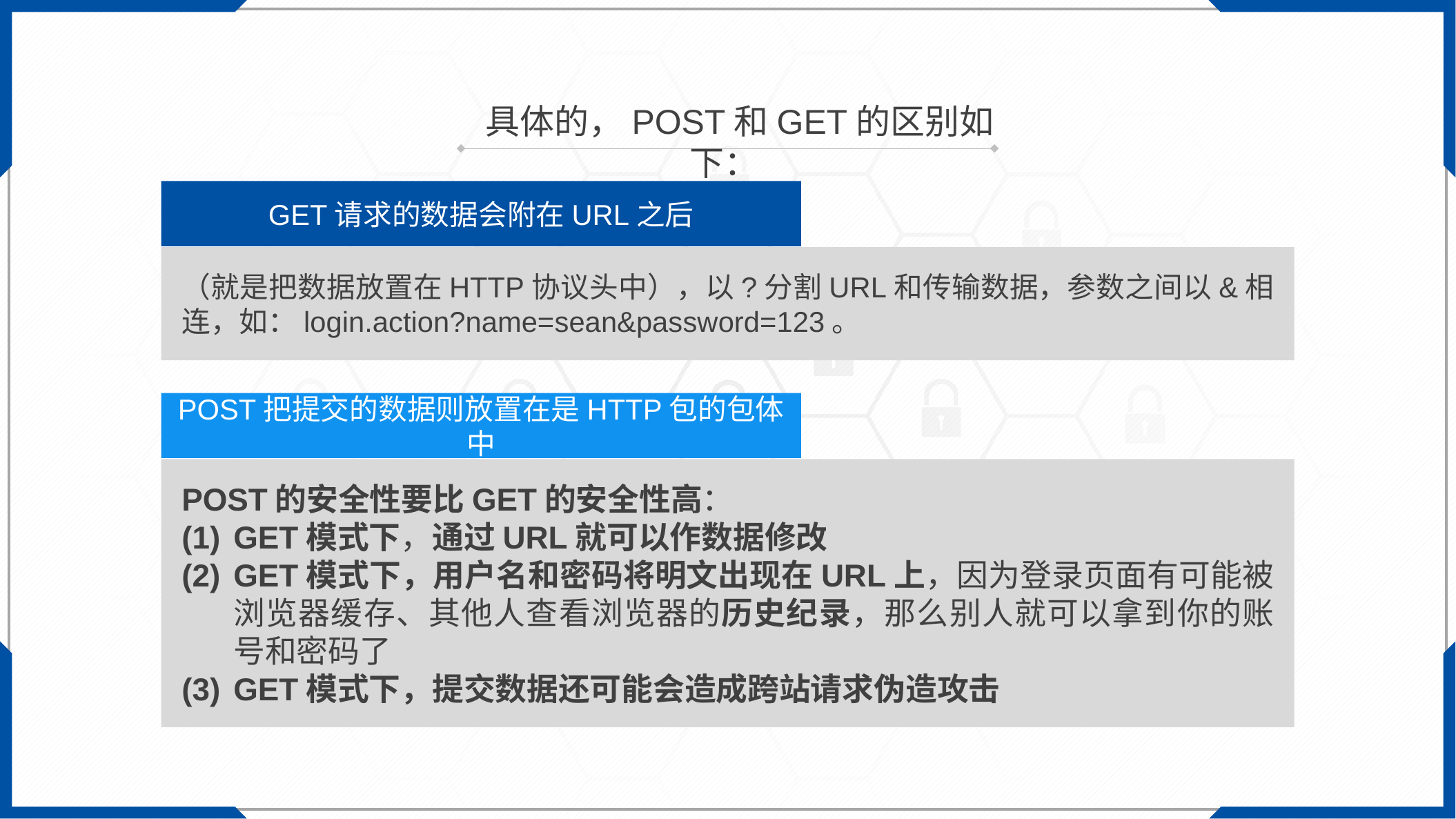

具体的，POST和GET的区别如下：
GET请求的数据会附在URL之后
（就是把数据放置在HTTP协议头中），以?分割URL和传输数据，参数之间以&相连，如：login.action?name=sean&password=123。
POST把提交的数据则放置在是HTTP包的包体中
POST的安全性要比GET的安全性高：
GET模式下，通过URL就可以作数据修改
GET模式下，用户名和密码将明文出现在URL上，因为登录页面有可能被浏览器缓存、其他人查看浏览器的历史纪录，那么别人就可以拿到你的账号和密码了
GET模式下，提交数据还可能会造成跨站请求伪造攻击